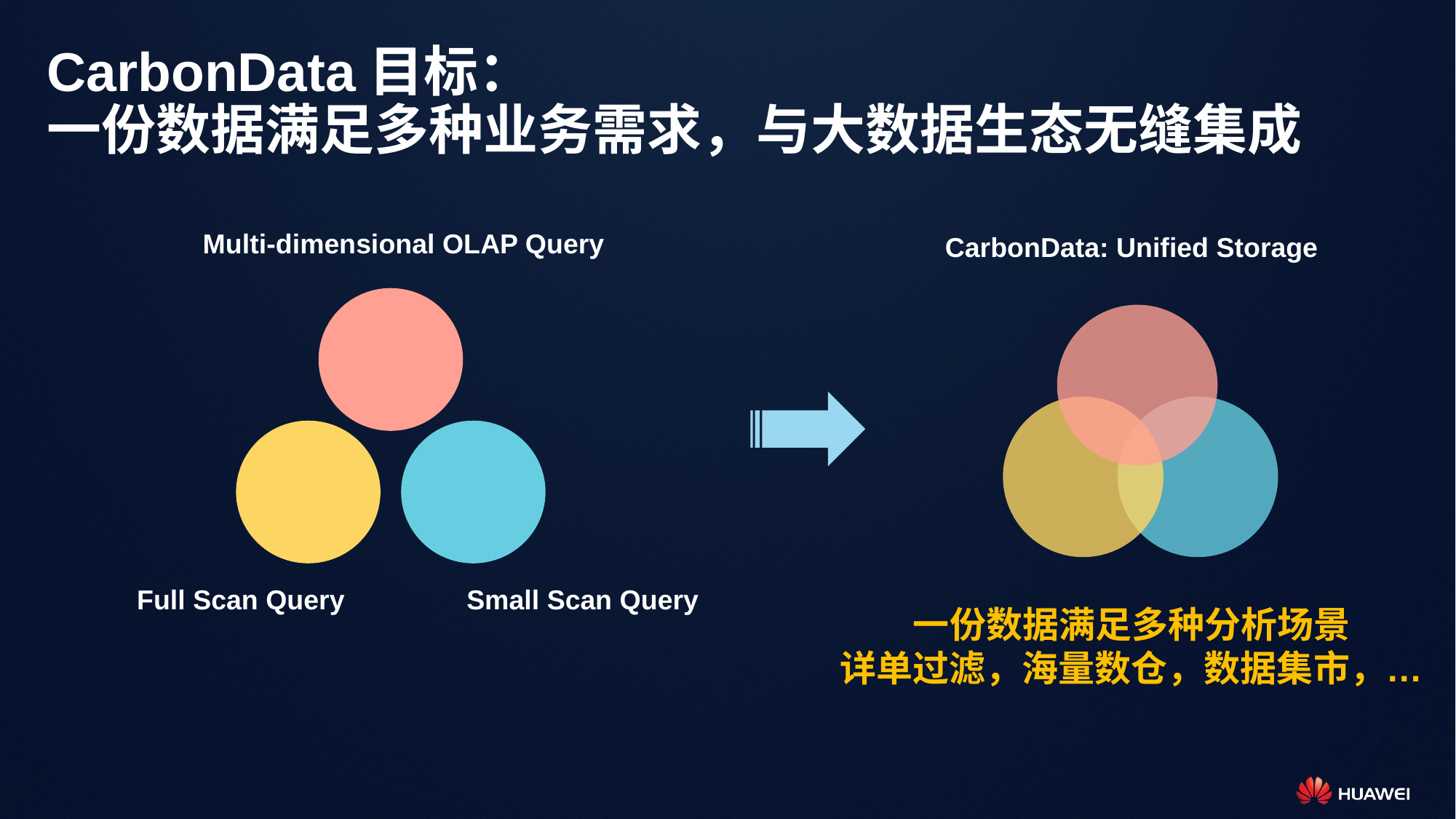

CarbonData目标：
一份数据满足多种业务需求，与大数据生态无缝集成
Multi-dimensional OLAP Query
CarbonData: Unified Storage

Small Scan Query
Full Scan Query
一份数据满足多种分析场景
详单过滤，海量数仓，数据集市，…